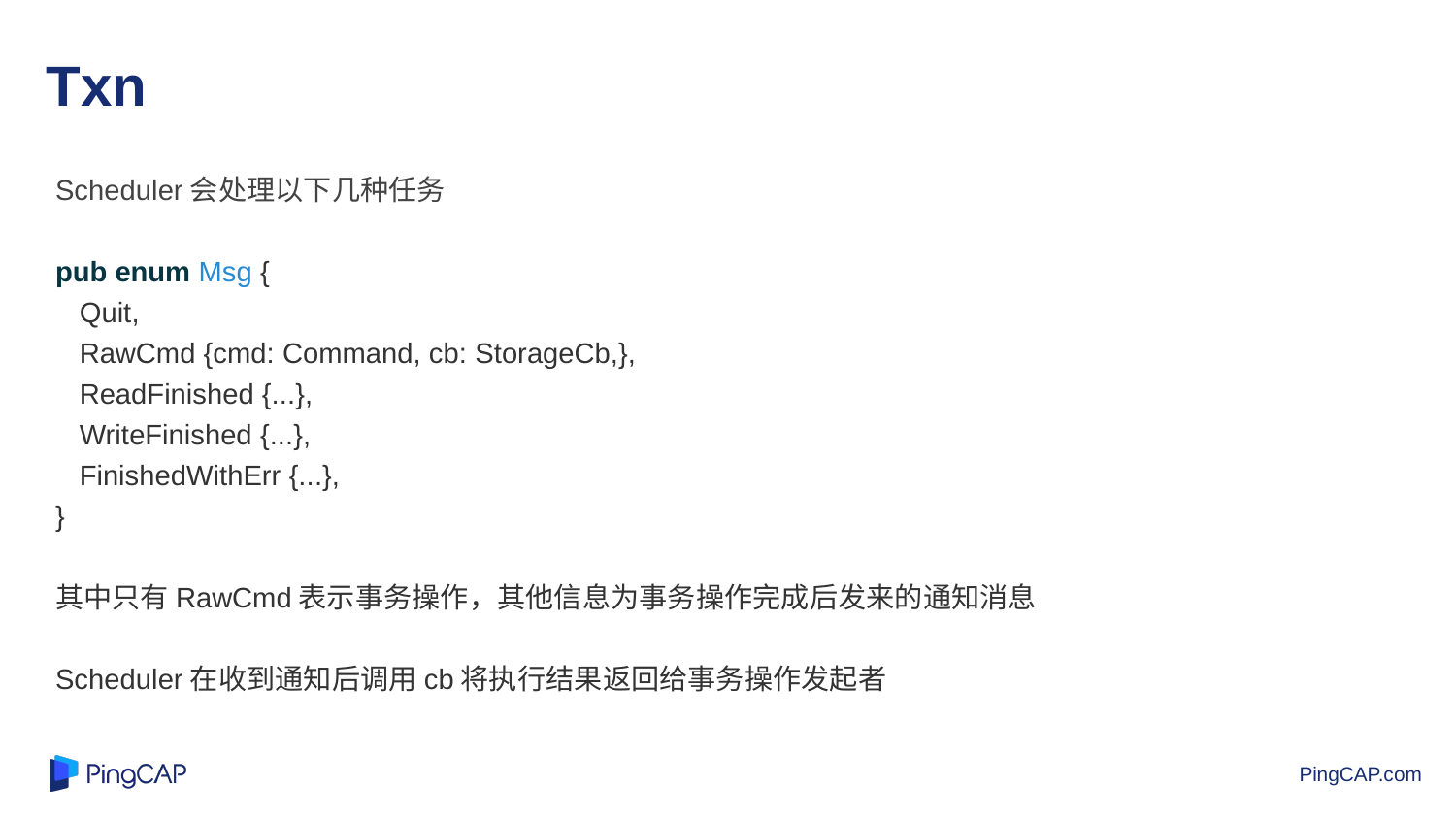

Txn
Scheduler会处理以下几种任务

pub enum Msg {
   Quit,
   RawCmd {cmd: Command, cb: StorageCb,},
   ReadFinished {...},
   WriteFinished {...},
   FinishedWithErr {...},
}

其中只有RawCmd表示事务操作，其他信息为事务操作完成后发来的通知消息

Scheduler在收到通知后调用cb将执行结果返回给事务操作发起者